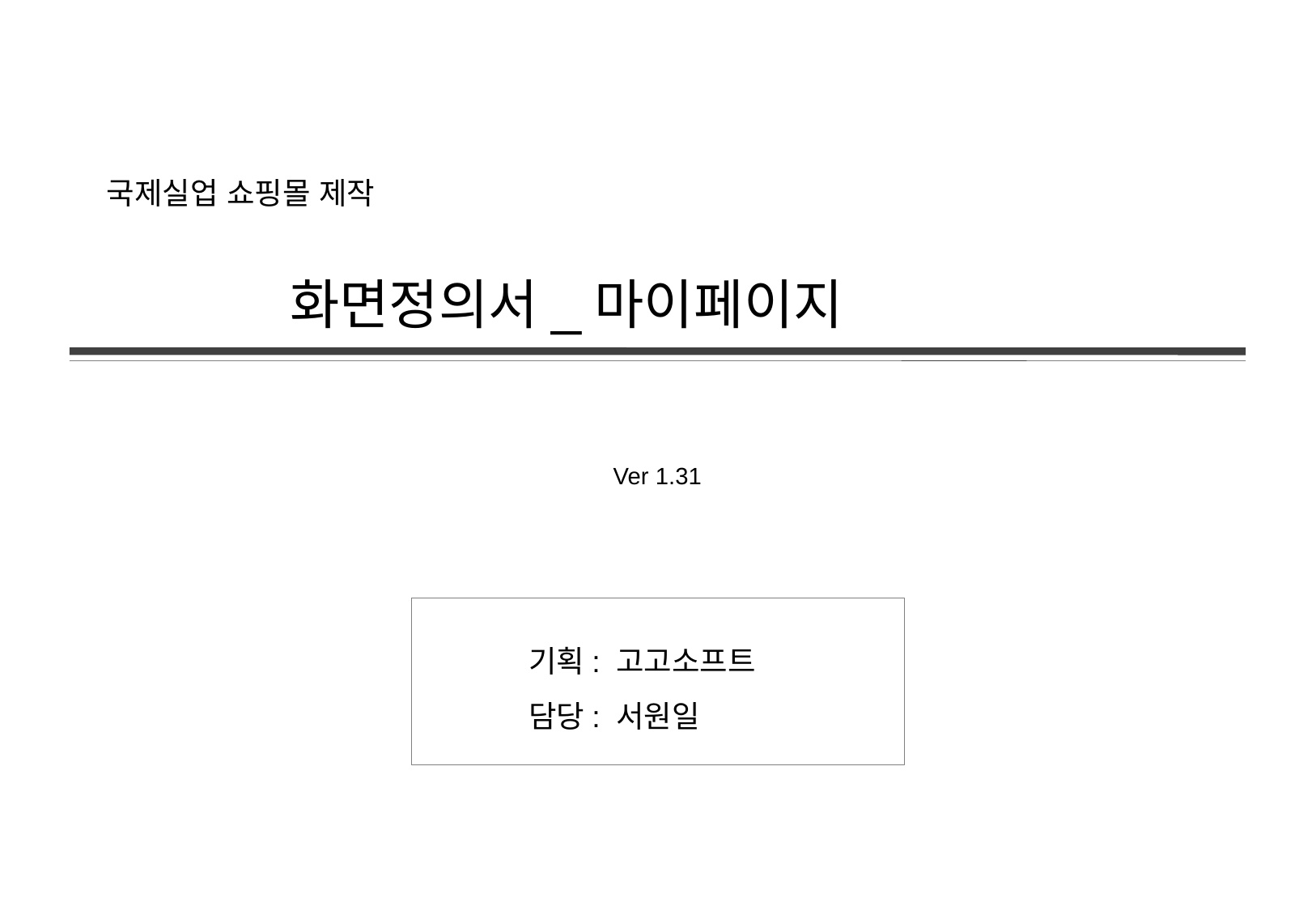

국제실업 쇼핑몰 제작
화면정의서_마이페이지
Ver 1.31
기획: 고고소프트
담당: 서원일